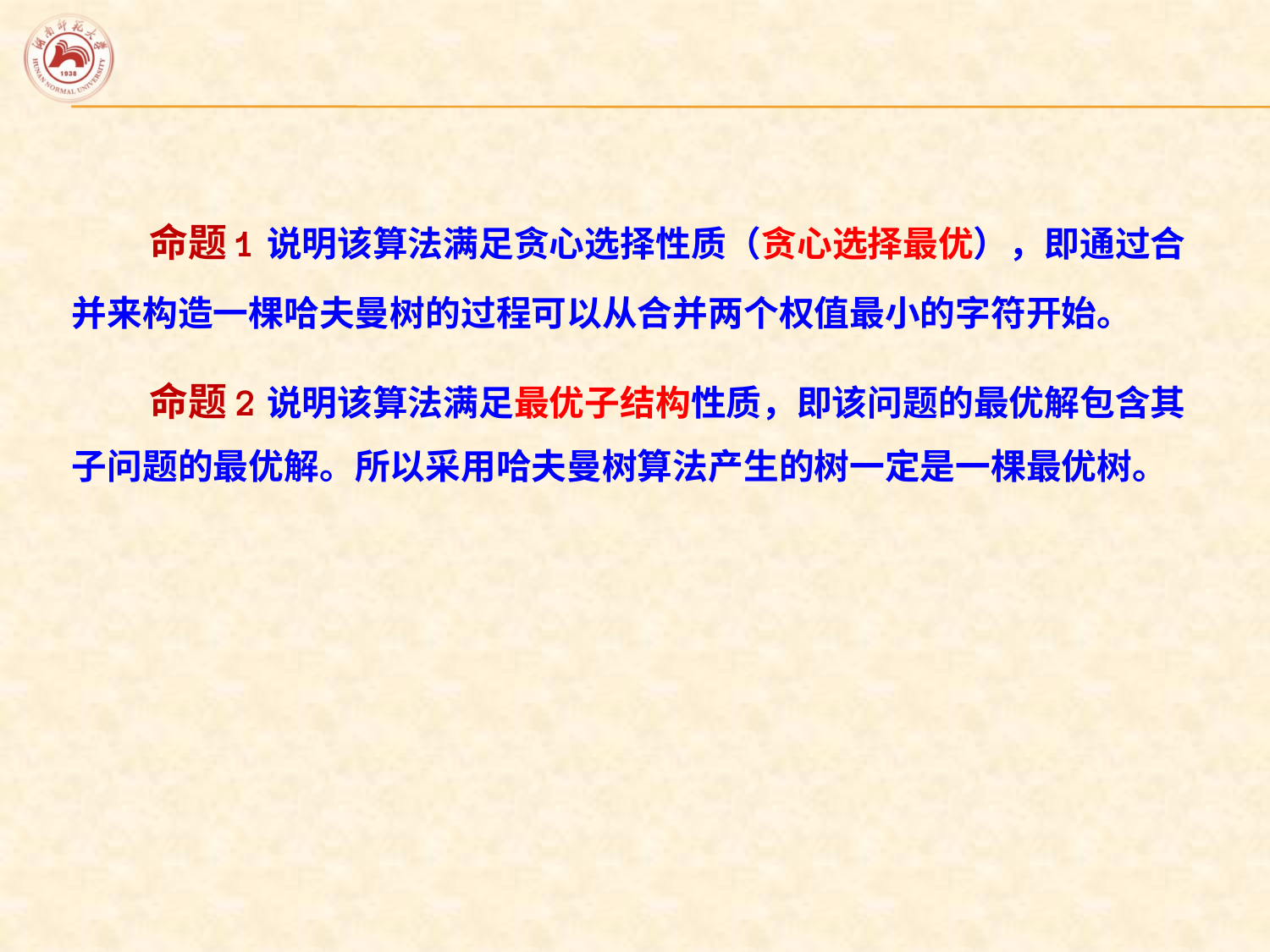

命题1说明该算法满足贪心选择性质（贪心选择最优），即通过合并来构造一棵哈夫曼树的过程可以从合并两个权值最小的字符开始。
　　命题2说明该算法满足最优子结构性质，即该问题的最优解包含其子问题的最优解。所以采用哈夫曼树算法产生的树一定是一棵最优树。